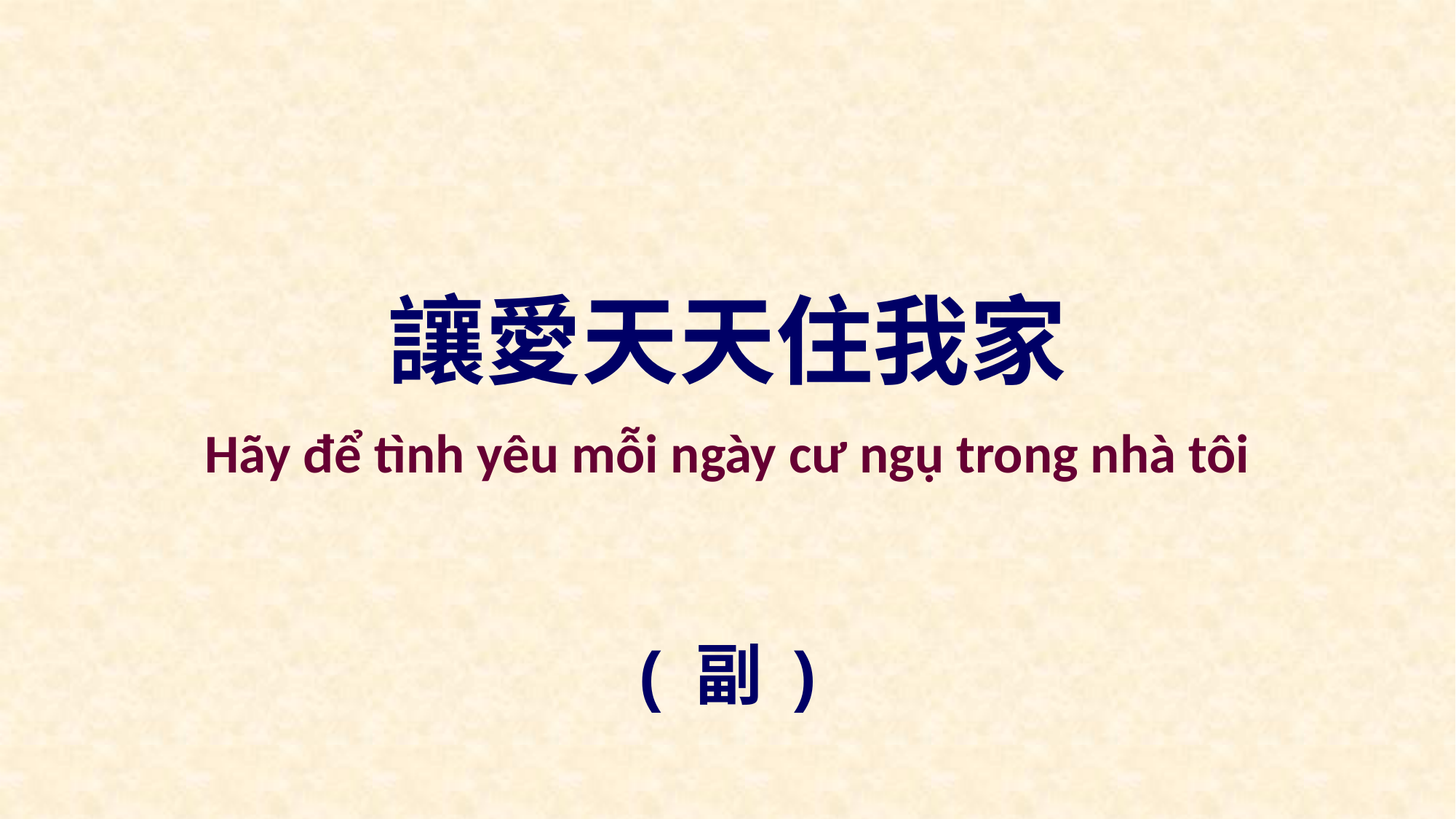

讓愛天天住我家
Hãy để tình yêu mỗi ngày cư ngụ trong nhà tôi
( 副 )